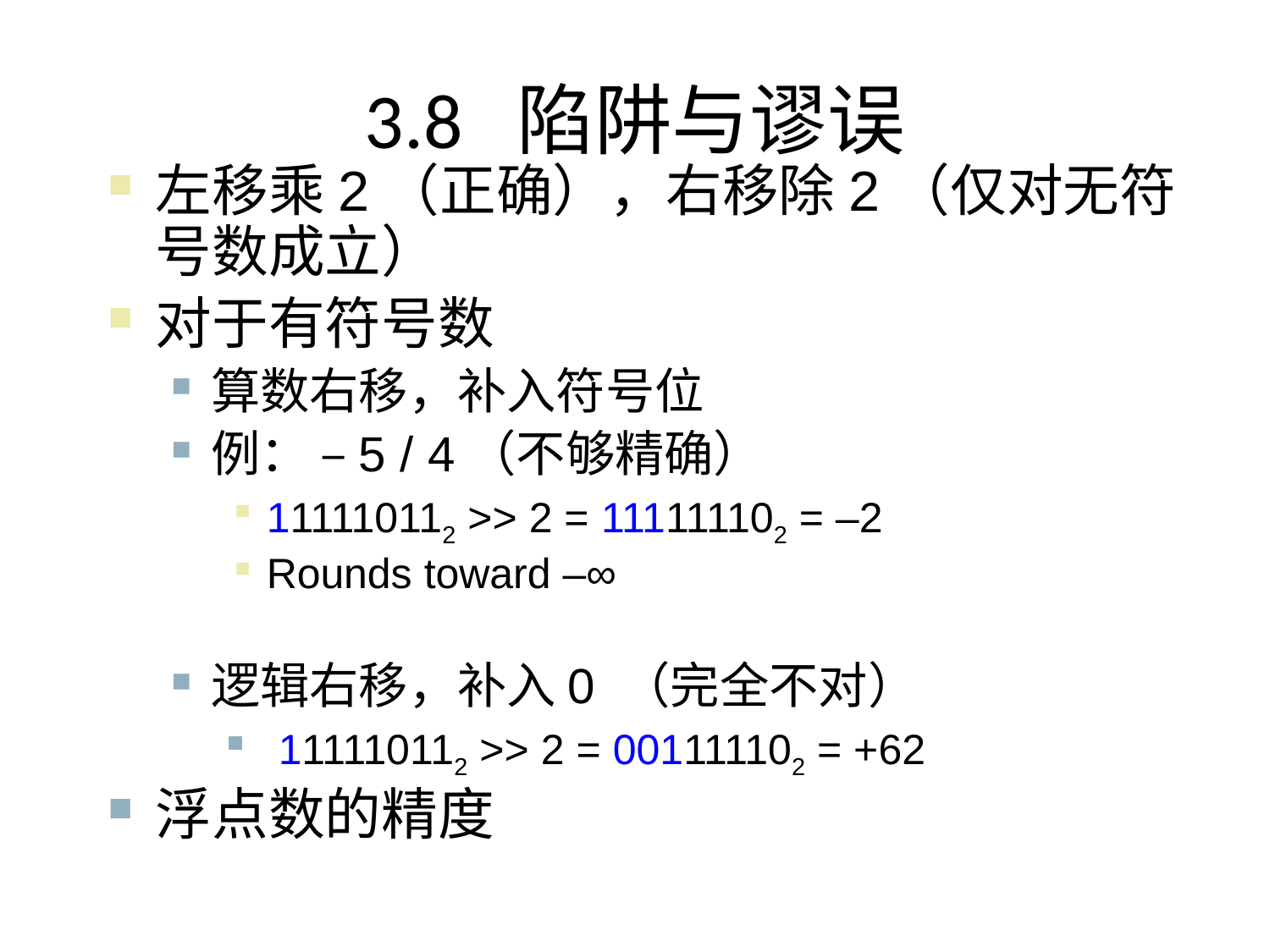

# 3.8  陷阱与谬误
左移乘2（正确），右移除2（仅对无符号数成立）
对于有符号数
算数右移，补入符号位
例： –5 / 4（不够精确）
111110112 >> 2 = 111111102 = –2
Rounds toward –∞

逻辑右移，补入0 （完全不对）
 111110112 >> 2 = 001111102 = +62
浮点数的精度